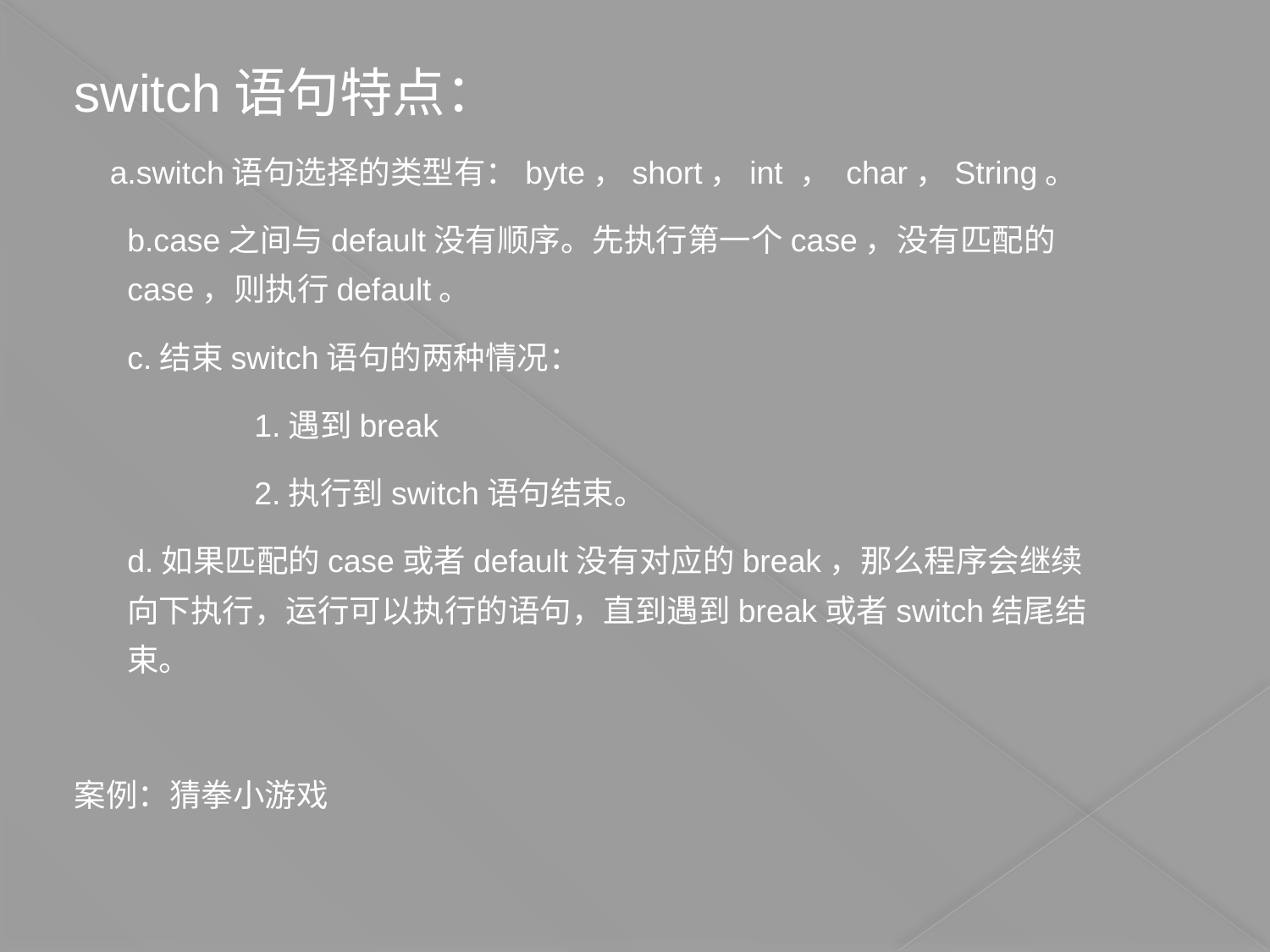

# switch语句特点：
    a.switch语句选择的类型有：byte，short，int ， char，String。
	b.case之间与default没有顺序。先执行第一个case，没有匹配的case，则执行default。
	c.结束switch语句的两种情况：
		1.遇到break
		2.执行到switch语句结束。
	d.如果匹配的case或者default没有对应的break，那么程序会继续向下执行，运行可以执行的语句，直到遇到break或者switch结尾结束。

案例：猜拳小游戏